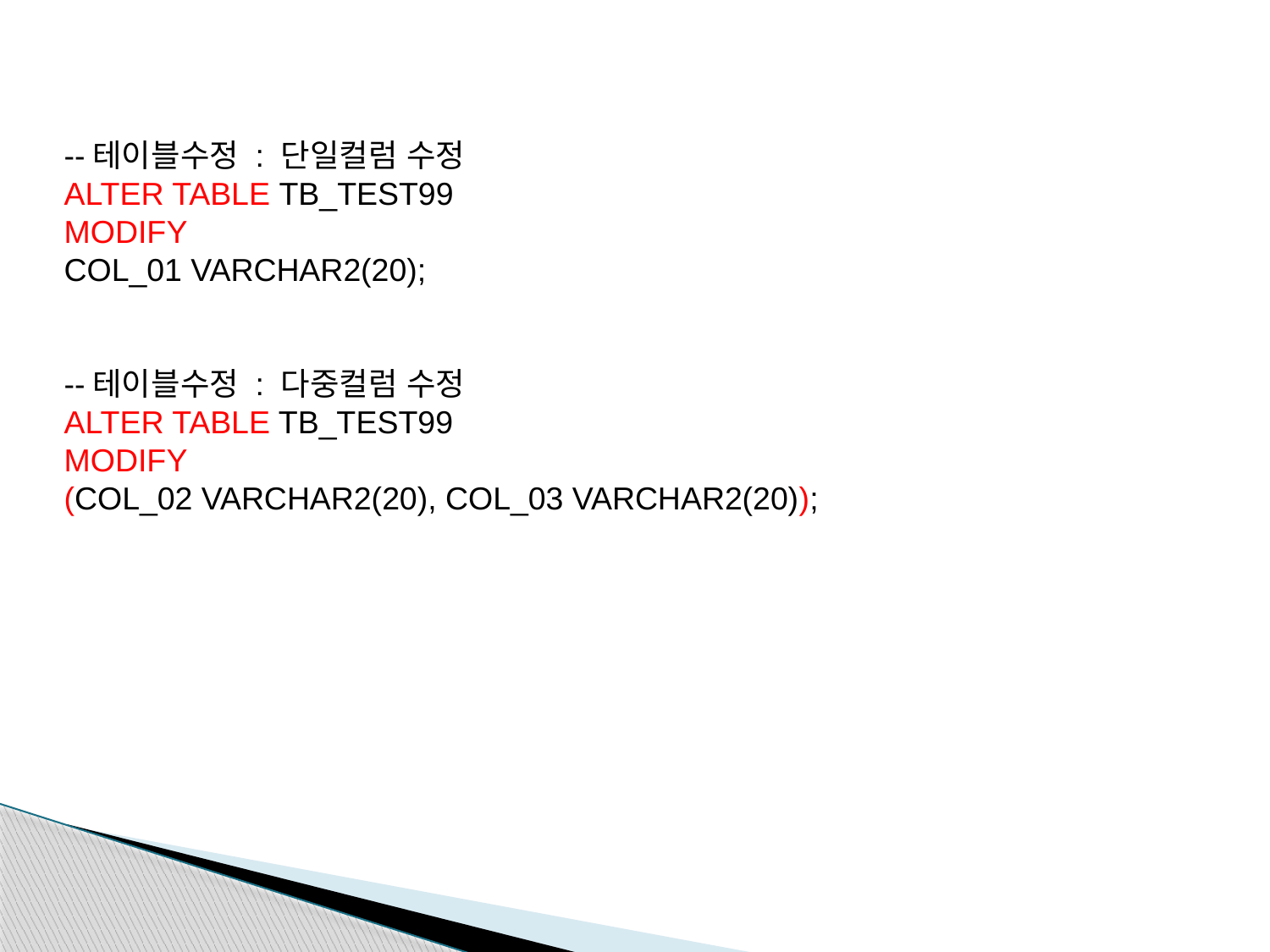

--테이블수정 : 단일컬럼 수정
ALTER TABLE TB_TEST99
MODIFY
COL_01 VARCHAR2(20);

--테이블수정 : 다중컬럼 수정
ALTER TABLE TB_TEST99
MODIFY
(COL_02 VARCHAR2(20), COL_03 VARCHAR2(20));